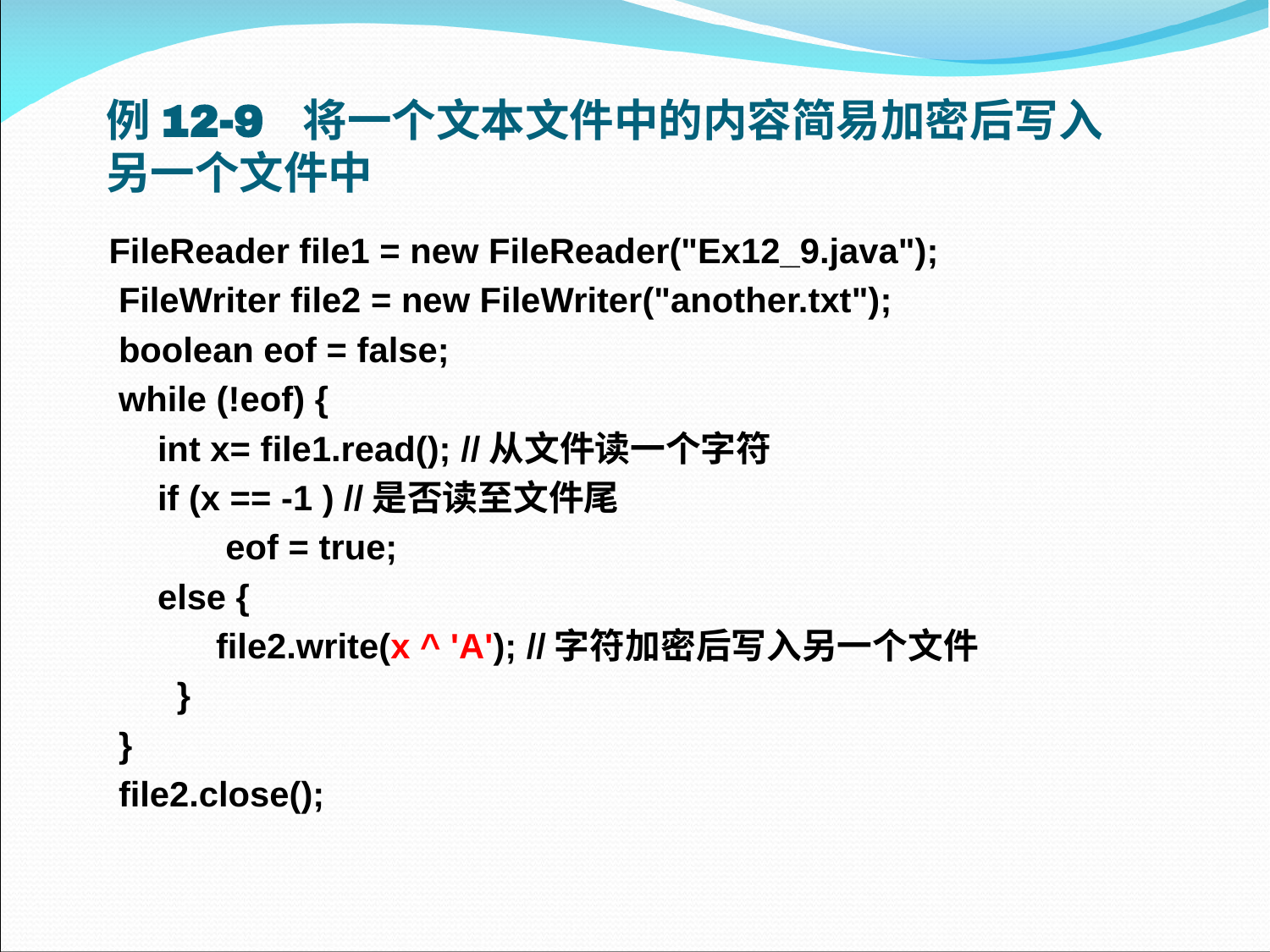

# 例12-9  将一个文本文件中的内容简易加密后写入另一个文件中
FileReader file1 = new FileReader("Ex12_9.java");
 FileWriter file2 = new FileWriter("another.txt");
 boolean eof = false;
 while (!eof) {
     int x= file1.read(); //从文件读一个字符
     if (x == -1 ) //是否读至文件尾
            eof = true;
     else {
           file2.write(x ^ 'A'); //字符加密后写入另一个文件
       }
 }
 file2.close();